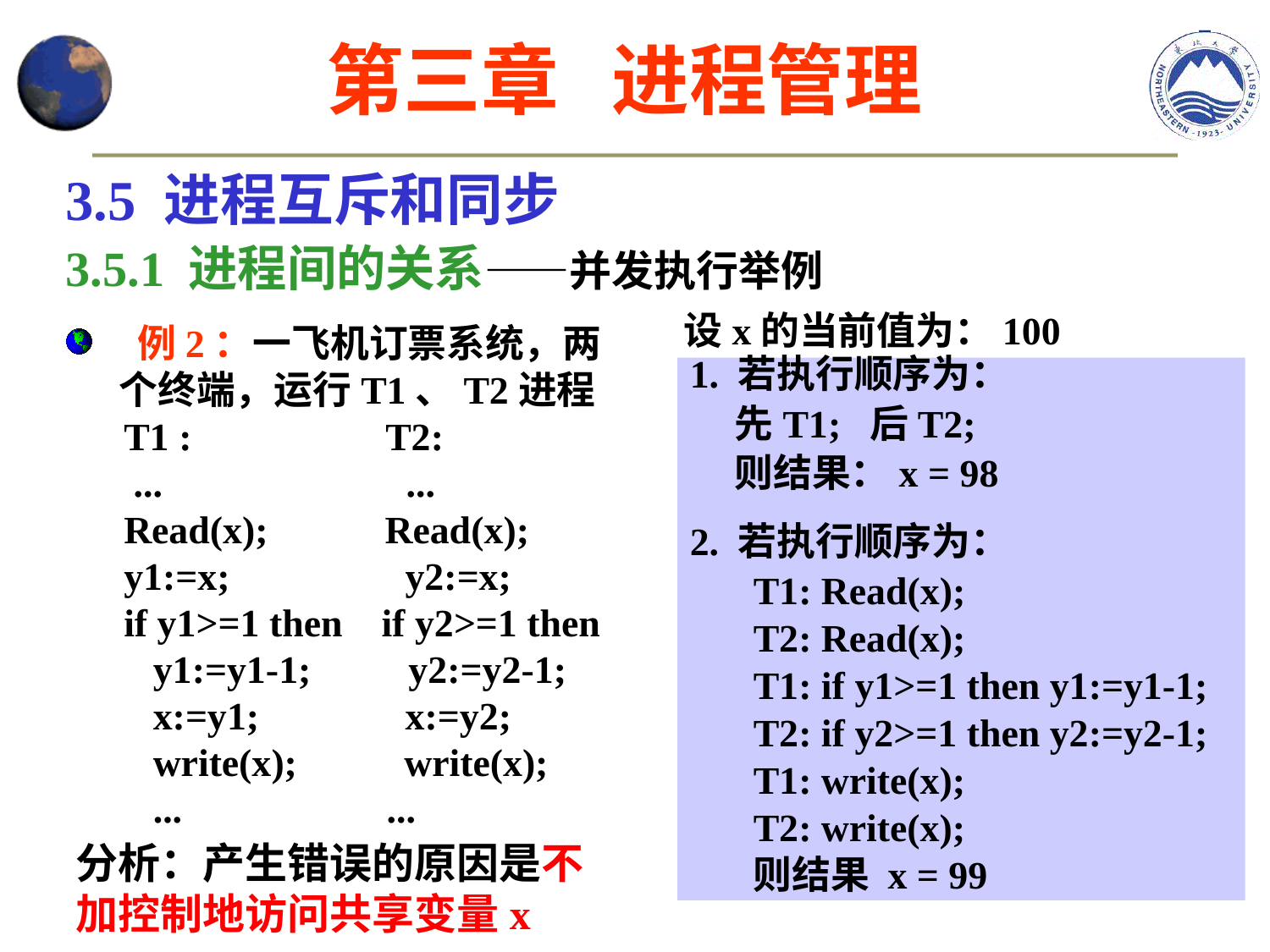

第三章   进程管理
3.5 进程互斥和同步
3.5.1 进程间的关系——并发执行举例
设x的当前值为：100
 例2：一飞机订票系统，两个终端，运行T1、T2进程
      T1 :                    T2:
       ...                         ...
      Read(x);            Read(x);
      y1:=x;                  y2:=x;
      if y1>=1 then    if y2>=1 then
         y1:=y1-1;          y2:=y2-1;
         x:=y1;               x:=y2;
         write(x);           write(x);
         ...                     ...
1. 若执行顺序为：
    先T1;  后T2;
    则结果：x = 98
2. 若执行顺序为：
T1: Read(x);
T2: Read(x);
T1: if y1>=1 then y1:=y1-1;
T2: if y2>=1 then y2:=y2-1;
T1: write(x);
T2: write(x);
则结果 x = 99
分析：产生错误的原因是不加控制地访问共享变量x